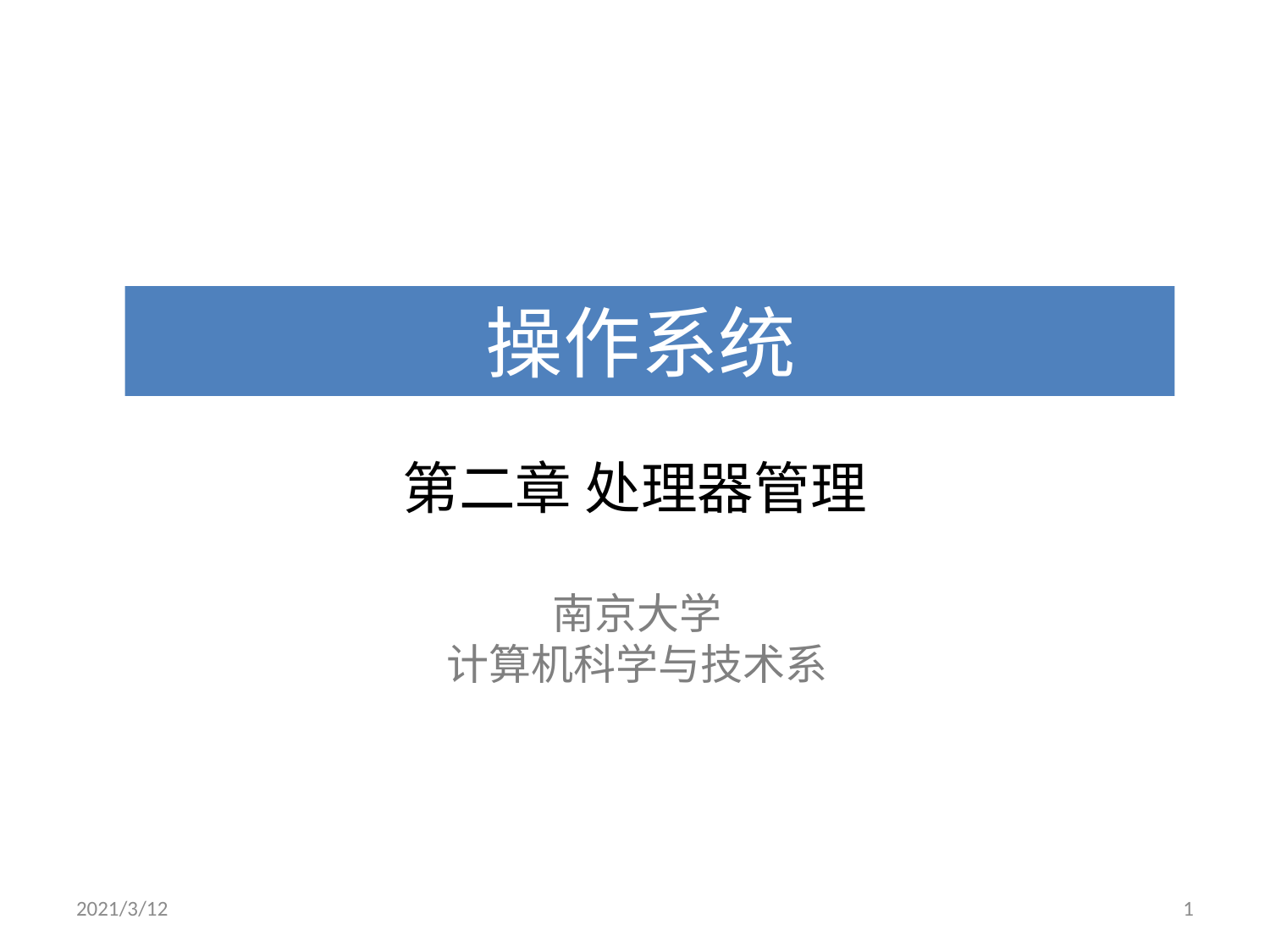

# 操作系统
第二章 处理器管理
南京大学
计算机科学与技术系
2021/3/12
1